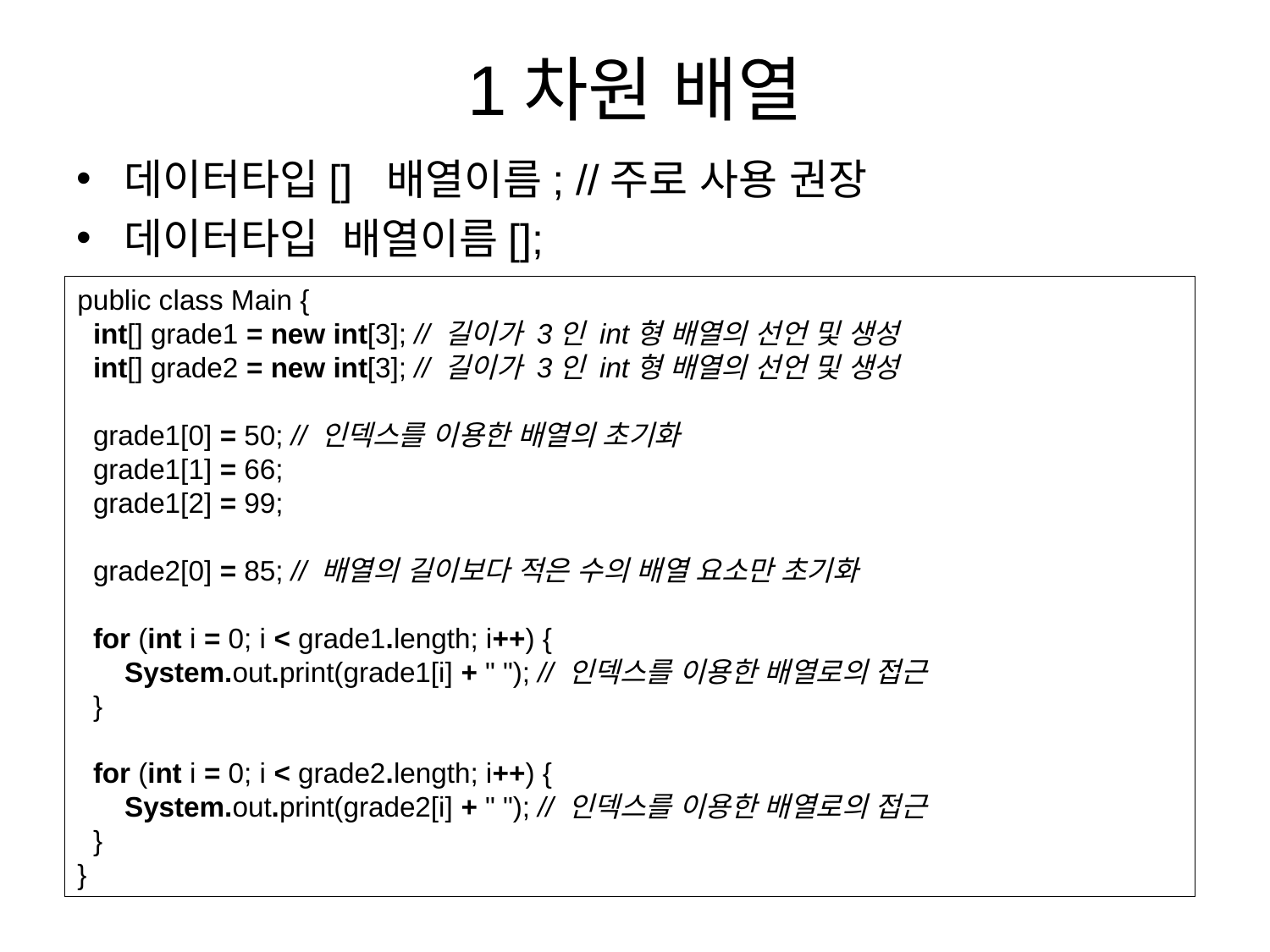

# 1차원 배열
데이터타입[]  배열이름; //주로 사용 권장
데이터타입  배열이름[];
public class Main {
  int[] grade1 = new int[3]; // 길이가 3인 int형 배열의 선언 및 생성
  int[] grade2 = new int[3]; // 길이가 3인 int형 배열의 선언 및 생성

  grade1[0] = 50; // 인덱스를 이용한 배열의 초기화
  grade1[1] = 66;
  grade1[2] = 99;

  grade2[0] = 85; // 배열의 길이보다 적은 수의 배열 요소만 초기화

  for (int i = 0; i < grade1.length; i++) {
      System.out.print(grade1[i] + " "); // 인덱스를 이용한 배열로의 접근
  }

  for (int i = 0; i < grade2.length; i++) {
      System.out.print(grade2[i] + " "); // 인덱스를 이용한 배열로의 접근
  }
}